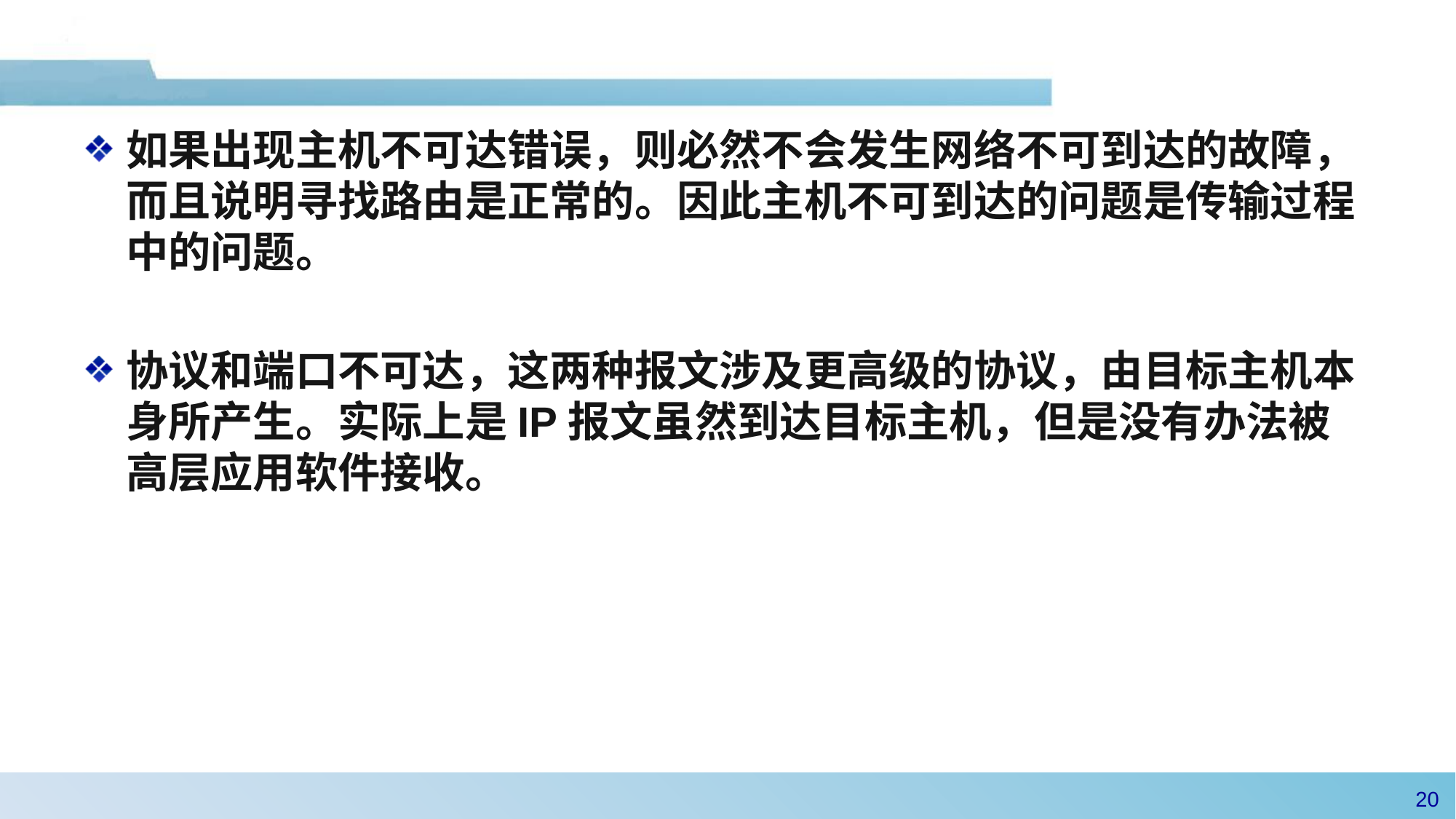

如果出现主机不可达错误，则必然不会发生网络不可到达的故障，而且说明寻找路由是正常的。因此主机不可到达的问题是传输过程中的问题。

协议和端口不可达，这两种报文涉及更高级的协议，由目标主机本身所产生。实际上是IP报文虽然到达目标主机，但是没有办法被高层应用软件接收。

20